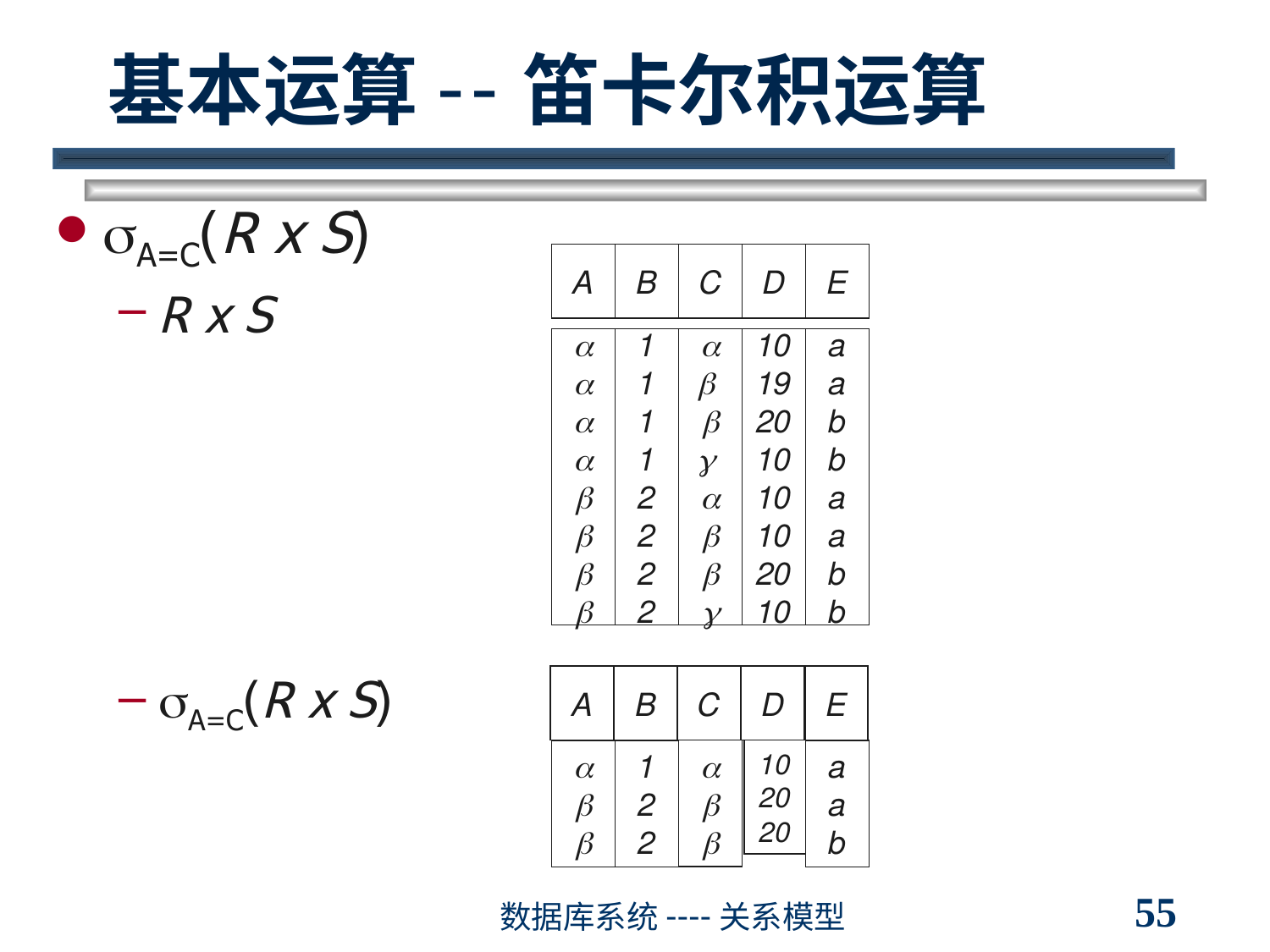

# 基本运算--笛卡尔积运算
σA=C(R x S)
R x S

σA=C(R x S)
A
B
C
D
E
α
α
α
α
β
β
β
β
1
1
1
1
2
2
2
2
α
β
β
γ
α
β
β
γ
10
19
20
10
10
10
20
10
a
a
b
b
a
a
b
b
A
B
C
D
E
α
β
β
10
20
20
α
β
β
1
2
2
a
a
b
55
数据库系统----关系模型